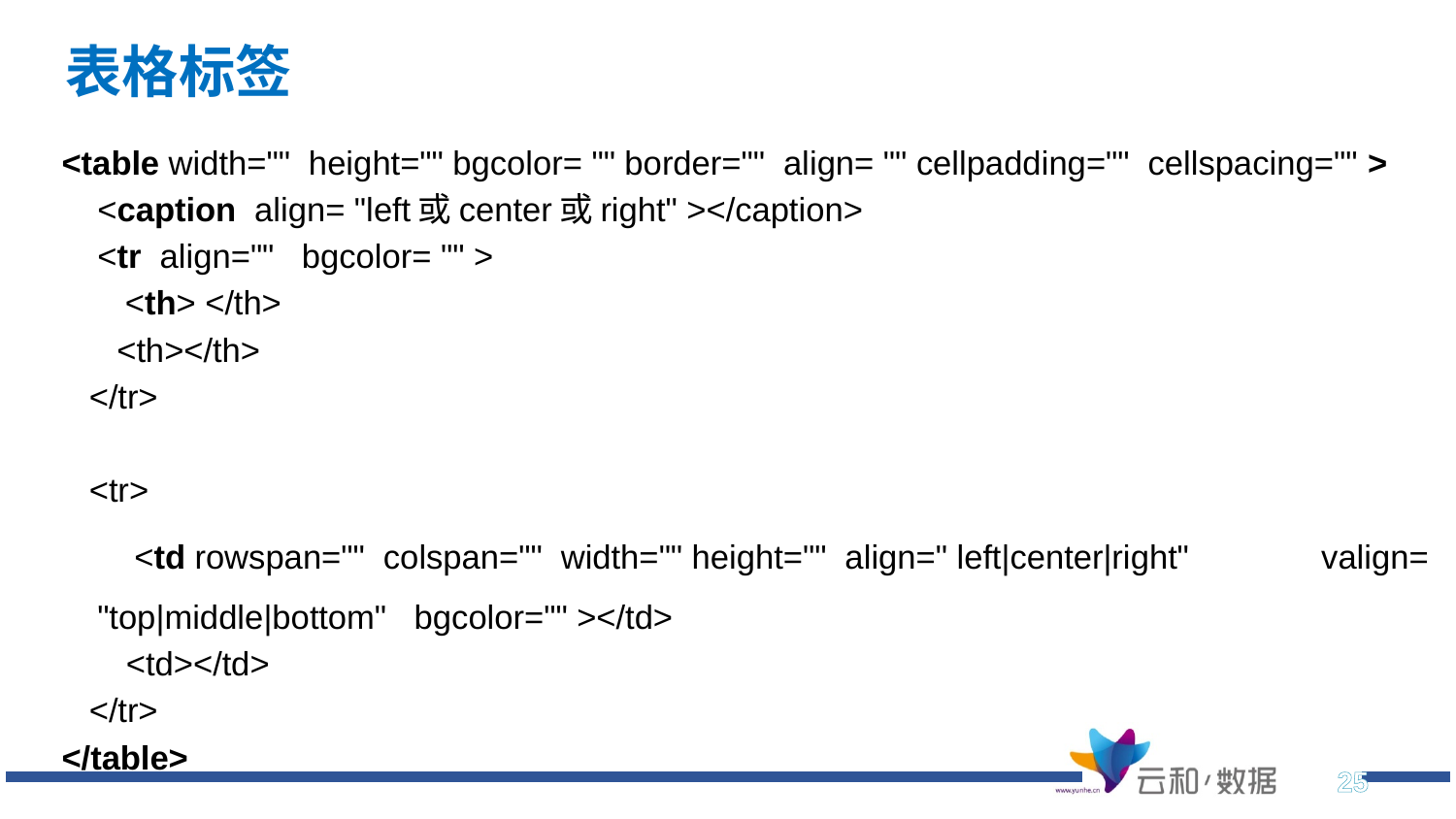

# 表格标签
  <table width=""  height="" bgcolor= "" border=""  align= "" cellpadding=""  cellspacing="" >
	<caption  align= "left或center或right" ></caption>
	<tr  align=""   bgcolor= "" >
	   <th> </th>
        <th></th>
     </tr>

     <tr>
	    <td rowspan=""  colspan=""  width="" height=""  align=" left|center|right"        	  valign= "top|middle|bottom"   bgcolor="" ></td>
         <td></td>
     </tr>
  </table>
25